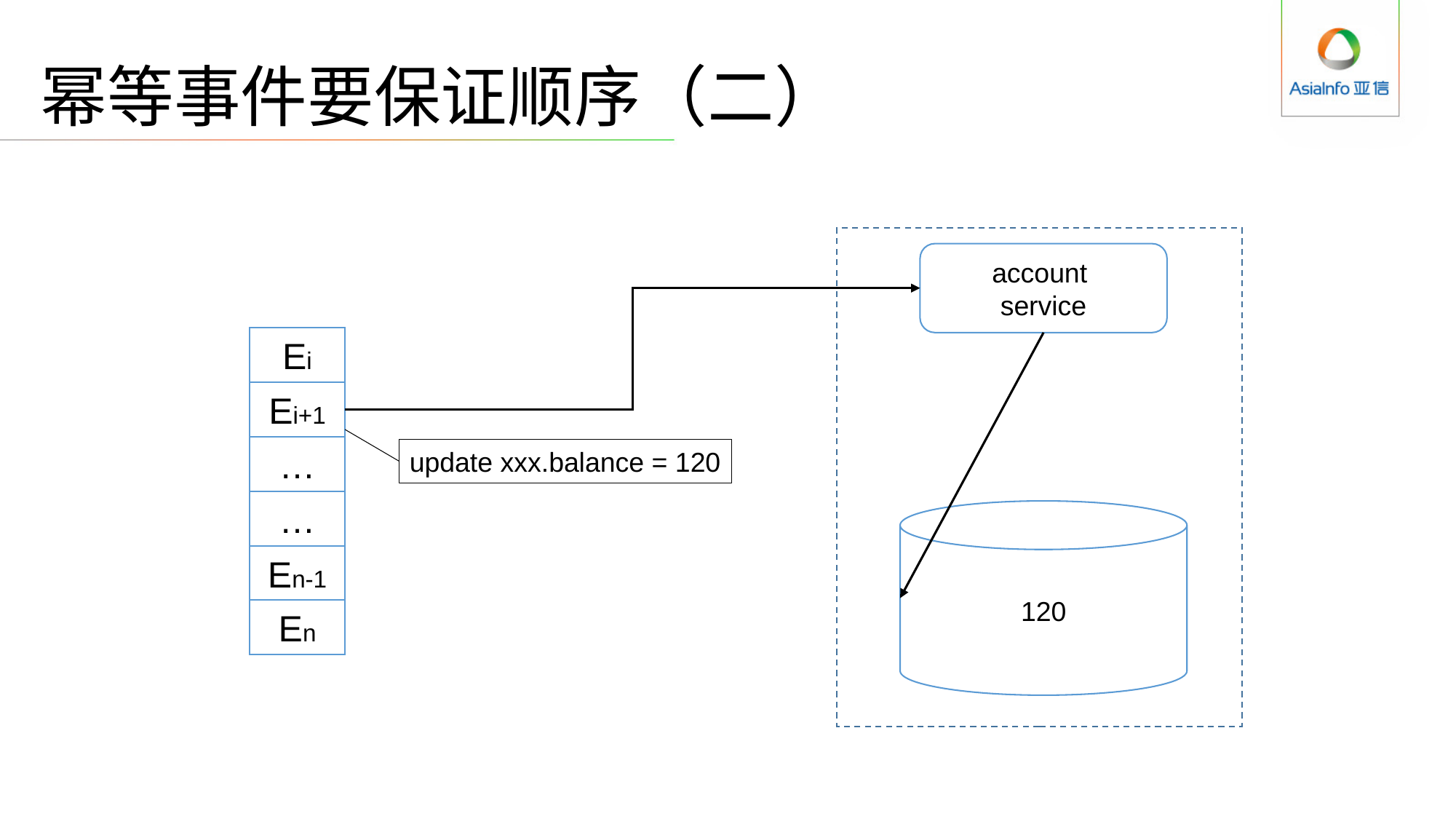

# 幂等事件要保证顺序（二）

account
service
Ei
Ei+1
…
…
En-1
En
update xxx.balance = 120
120